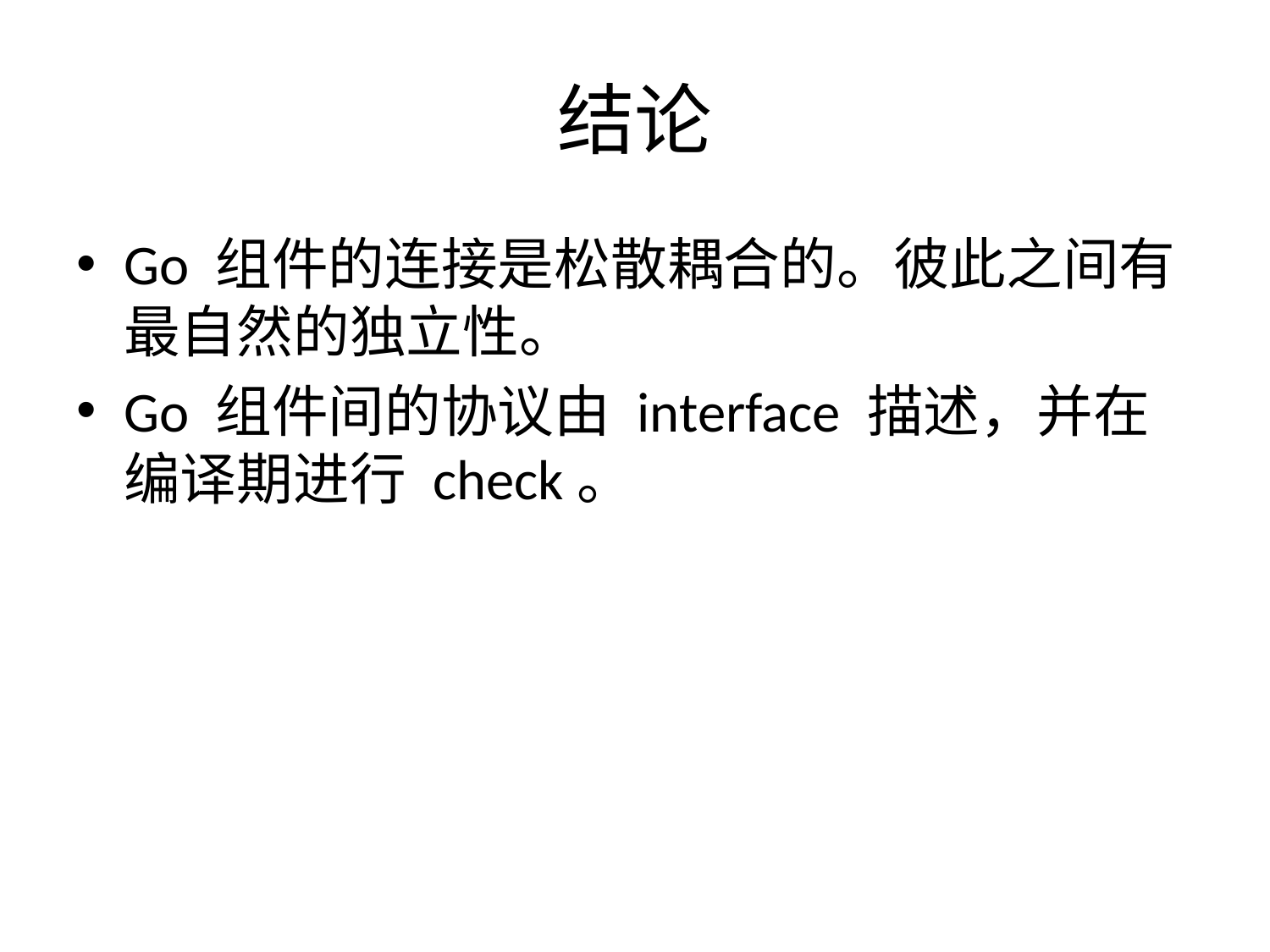

# 结论
Go 组件的连接是松散耦合的。彼此之间有最自然的独立性。
Go 组件间的协议由 interface 描述，并在编译期进行 check。